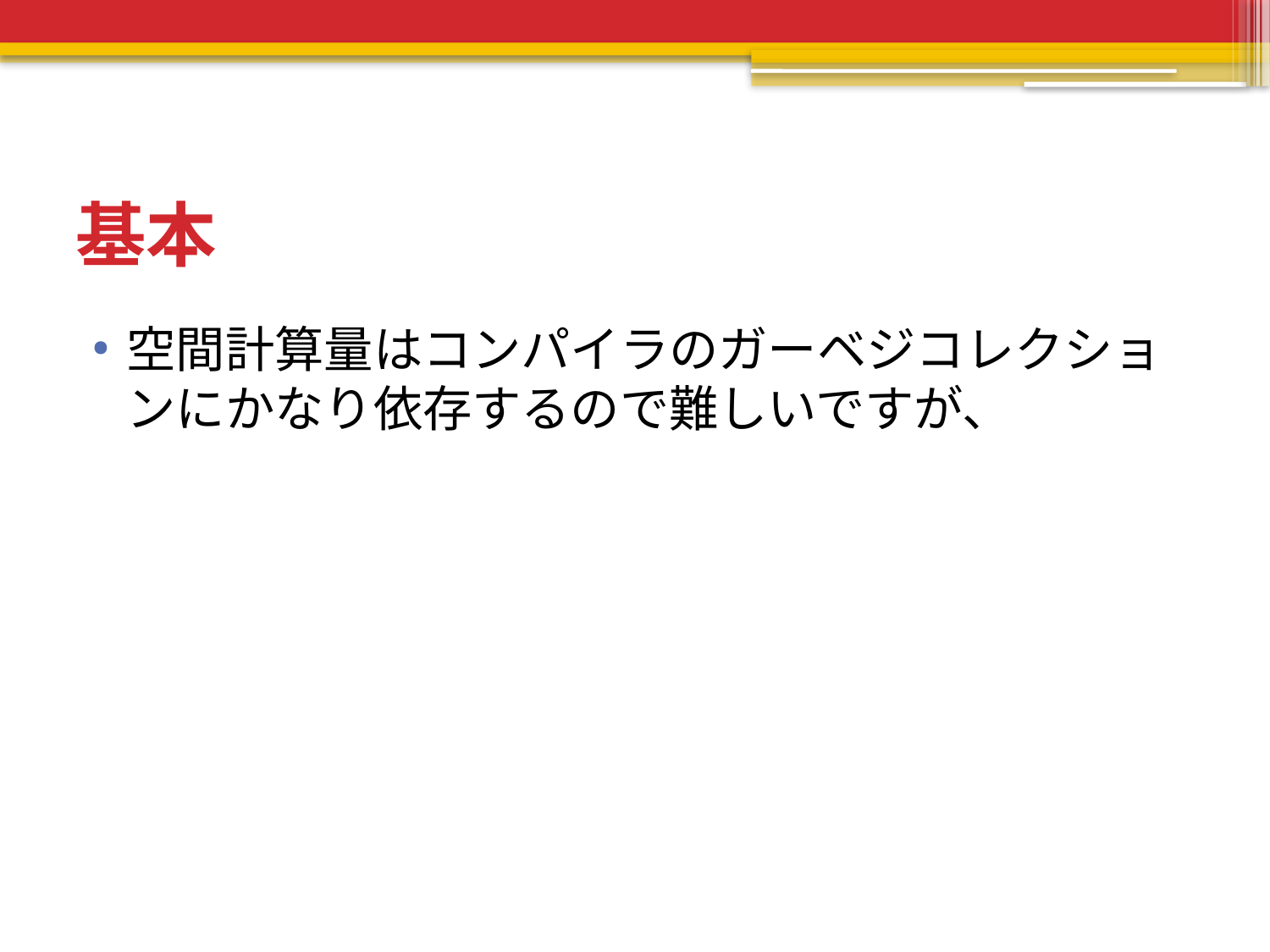

# 基本
空間計算量はコンパイラのガーベジコレクションにかなり依存するので難しいですが、